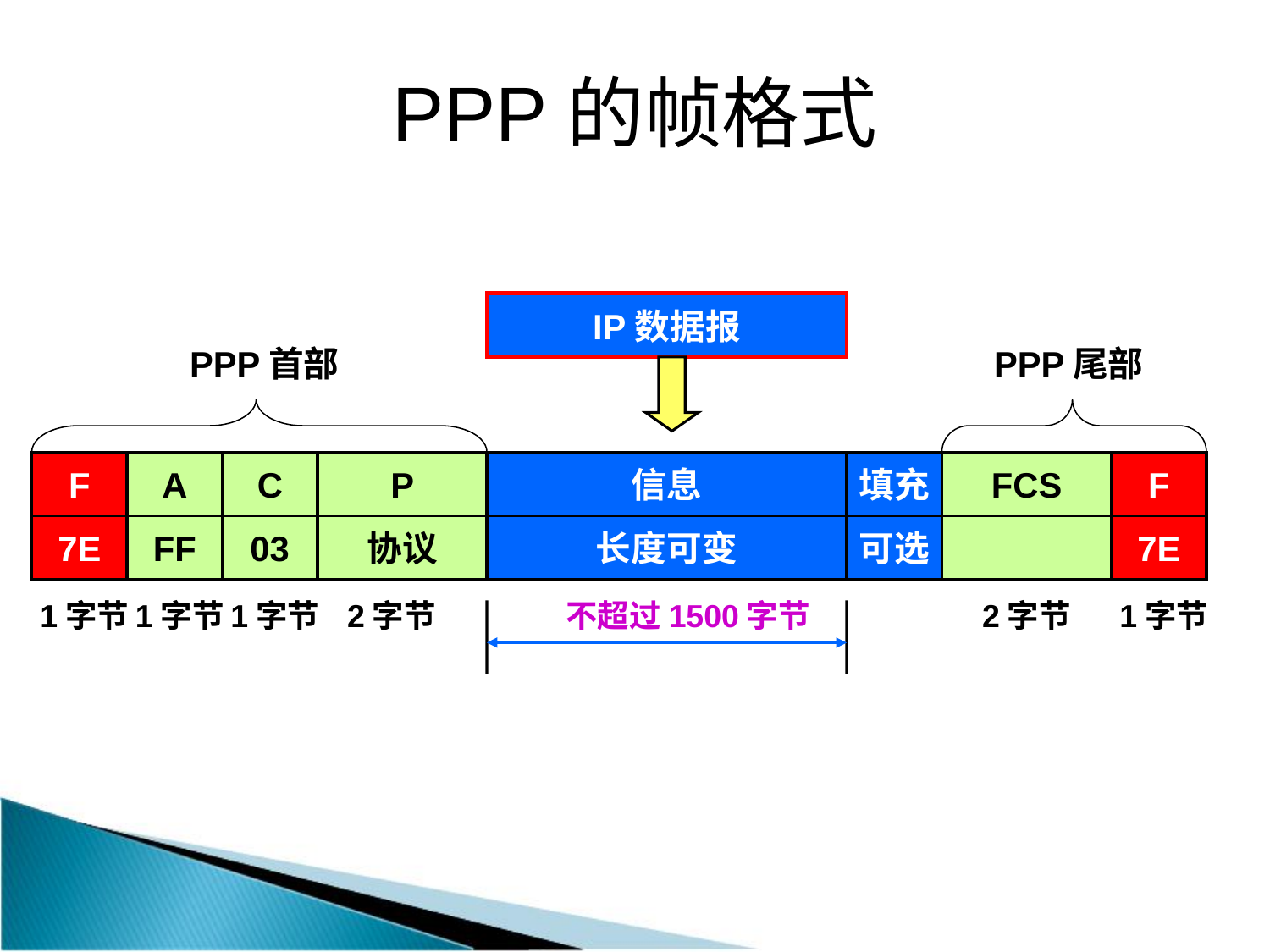

# PPP的帧格式

IP数据报

PPP首部
PPP尾部

F
A
C
P
信息
填充
FCS
F
7E
FF
03
协议
长度可变
可选

7E
1字节
1字节
1字节
2字节
不超过1500字节
2字节
1字节